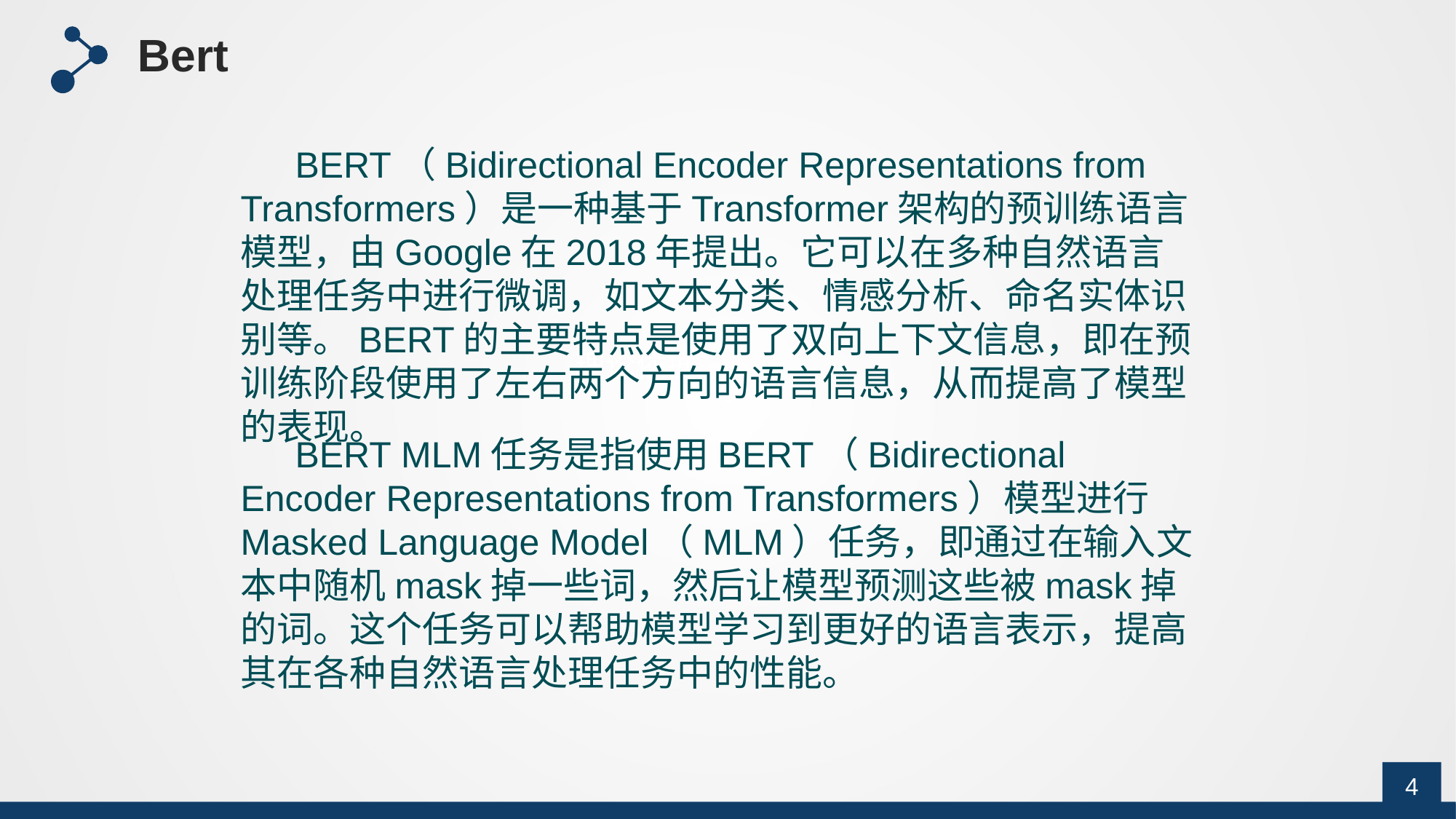

Bert

BERT（Bidirectional Encoder Representations from Transformers）是一种基于Transformer架构的预训练语言模型，由Google在2018年提出。它可以在多种自然语言处理任务中进行微调，如文本分类、情感分析、命名实体识别等。BERT的主要特点是使用了双向上下文信息，即在预训练阶段使用了左右两个方向的语言信息，从而提高了模型的表现。
理论依据二
BERT MLM任务是指使用BERT（Bidirectional Encoder Representations from Transformers）模型进行Masked Language Model（MLM）任务，即通过在输入文本中随机mask掉一些词，然后让模型预测这些被mask掉的词。这个任务可以帮助模型学习到更好的语言表示，提高其在各种自然语言处理任务中的性能。